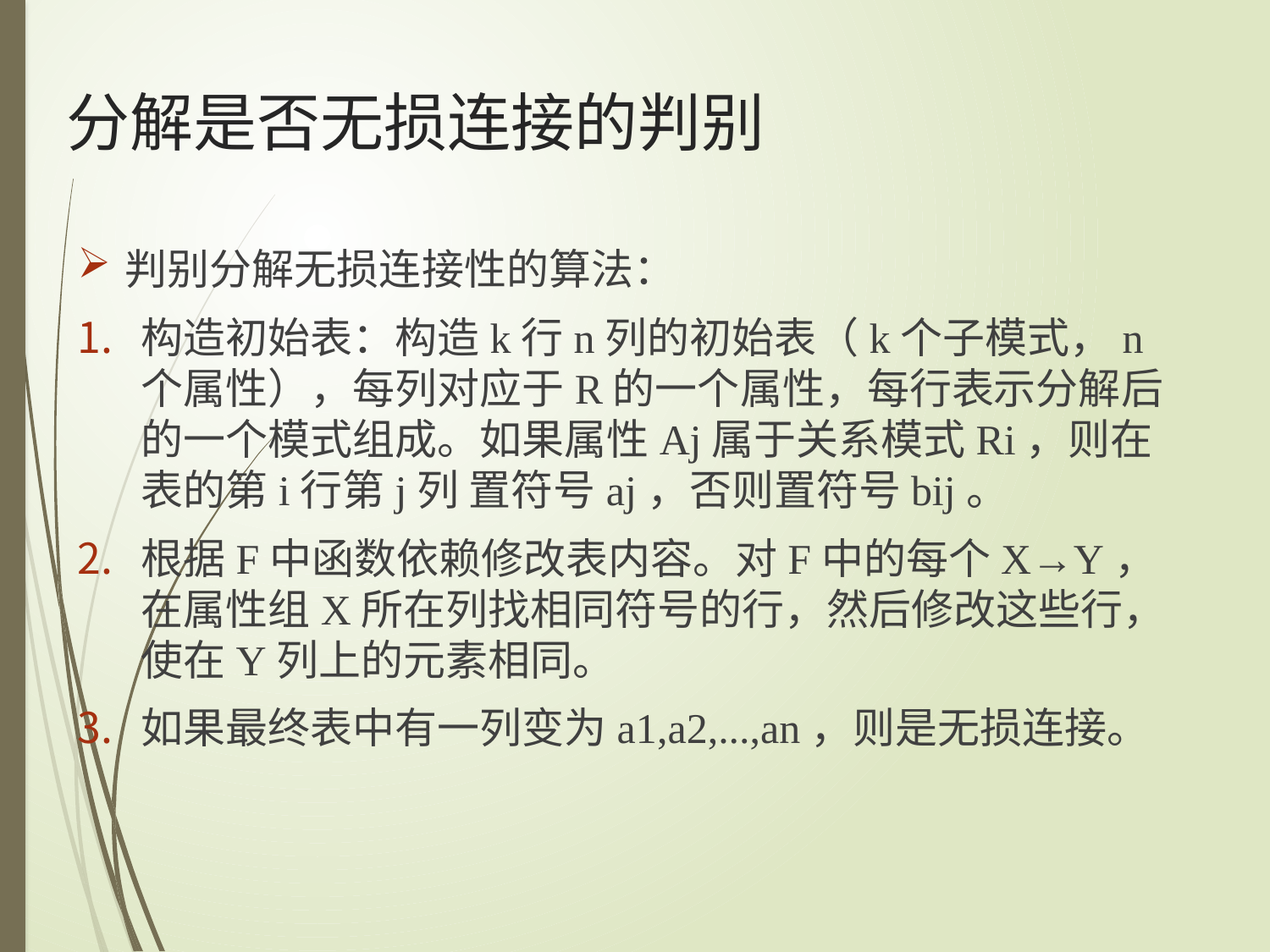

# 分解是否无损连接的判别
判别分解无损连接性的算法：
构造初始表：构造k行n列的初始表（k个子模式，n个属性），每列对应于R的一个属性，每行表示分解后的一个模式组成。如果属性Aj属于关系模式Ri，则在表的第i行第j列 置符号aj，否则置符号bij。
根据F中函数依赖修改表内容。对F中的每个X→Y，在属性组X所在列找相同符号的行，然后修改这些行，使在Y列上的元素相同。
如果最终表中有一列变为a1,a2,...,an，则是无损连接。